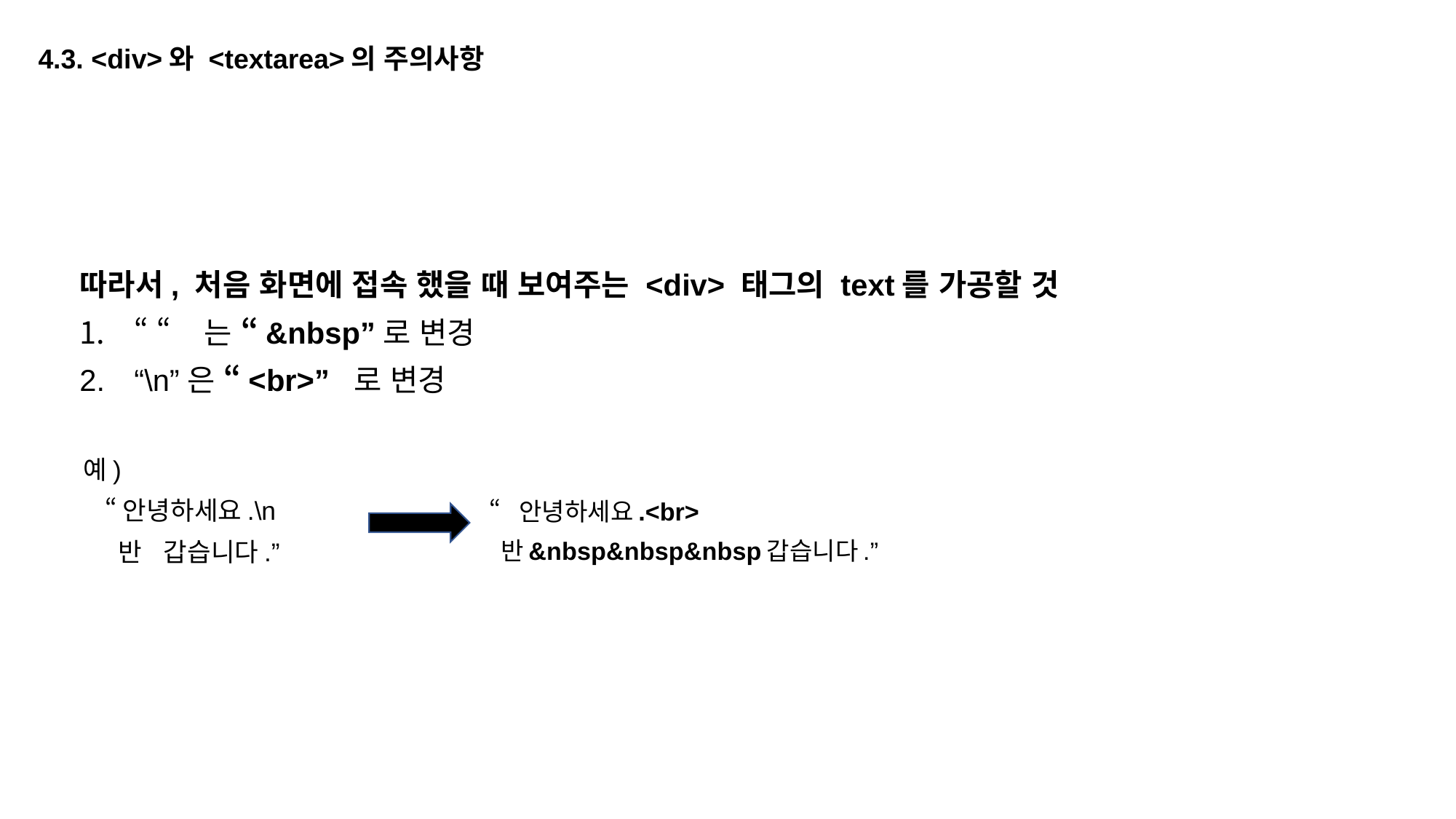

4.3. <div>와 <textarea>의 주의사항
따라서, 처음 화면에 접속 했을 때 보여주는 <div> 태그의 text를 가공할 것
“ “   는 “&nbsp”로 변경
“\n”은 “<br>”  로 변경

예)
   “안녕하세요.\n
    반   갑습니다.”

“안녕하세요.<br>
 반&nbsp&nbsp&nbsp갑습니다.”